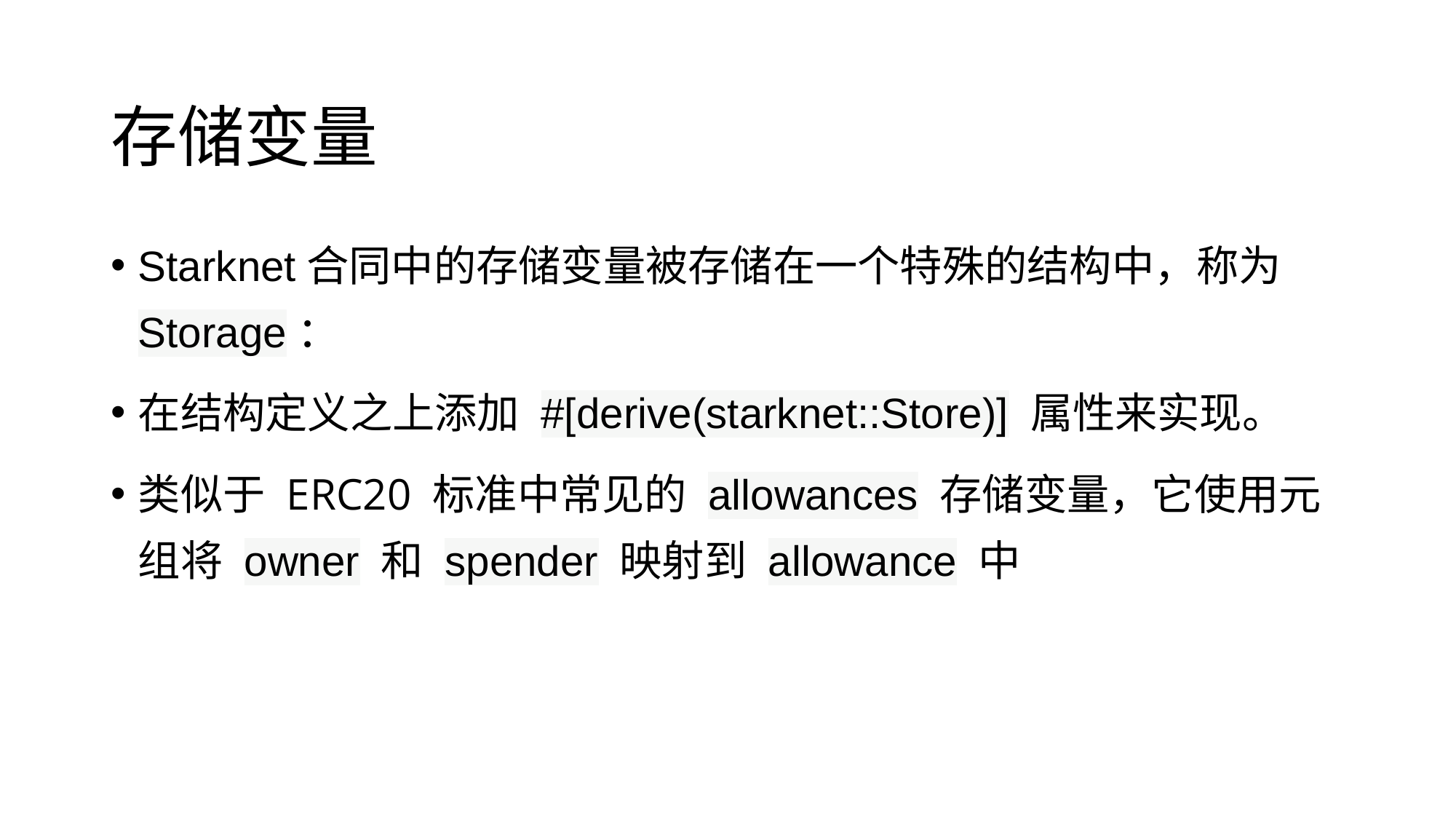

# 存储变量
Starknet合同中的存储变量被存储在一个特殊的结构中，称为Storage：
在结构定义之上添加 #[derive(starknet::Store)] 属性来实现。
类似于 ERC20 标准中常见的 allowances 存储变量，它使用元组将 owner 和 spender 映射到 allowance 中